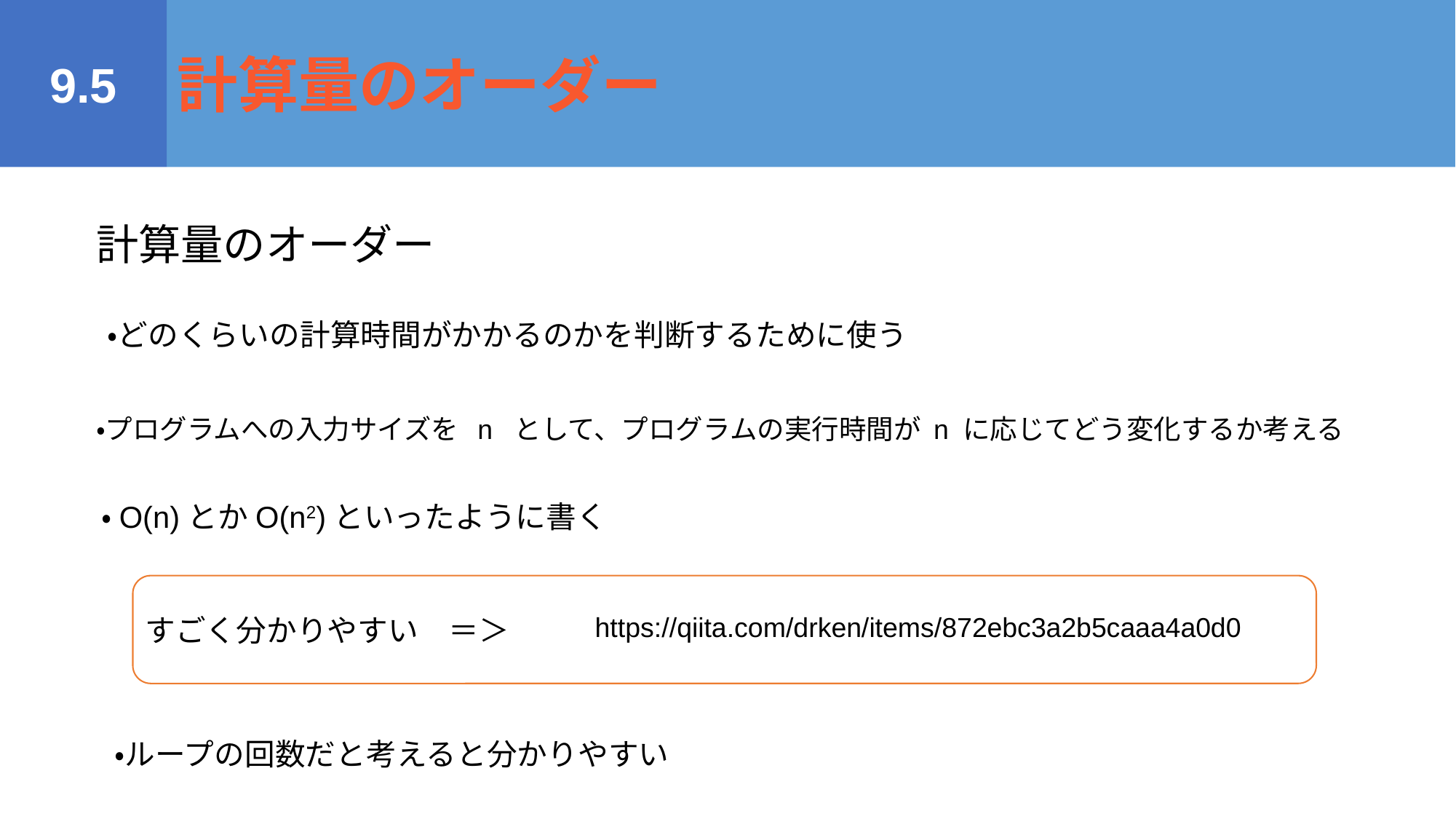

9.5
計算量のオーダー
計算量のオーダー
・どのくらいの計算時間がかかるのかを判断するために使う
・プログラムへの入力サイズを  n  として、プログラムの実行時間が n に応じてどう変化するか考える
・O(n)とかO(n2)といったように書く

https://qiita.com/drken/items/872ebc3a2b5caaa4a0d0
すごく分かりやすい　＝＞
・ループの回数だと考えると分かりやすい